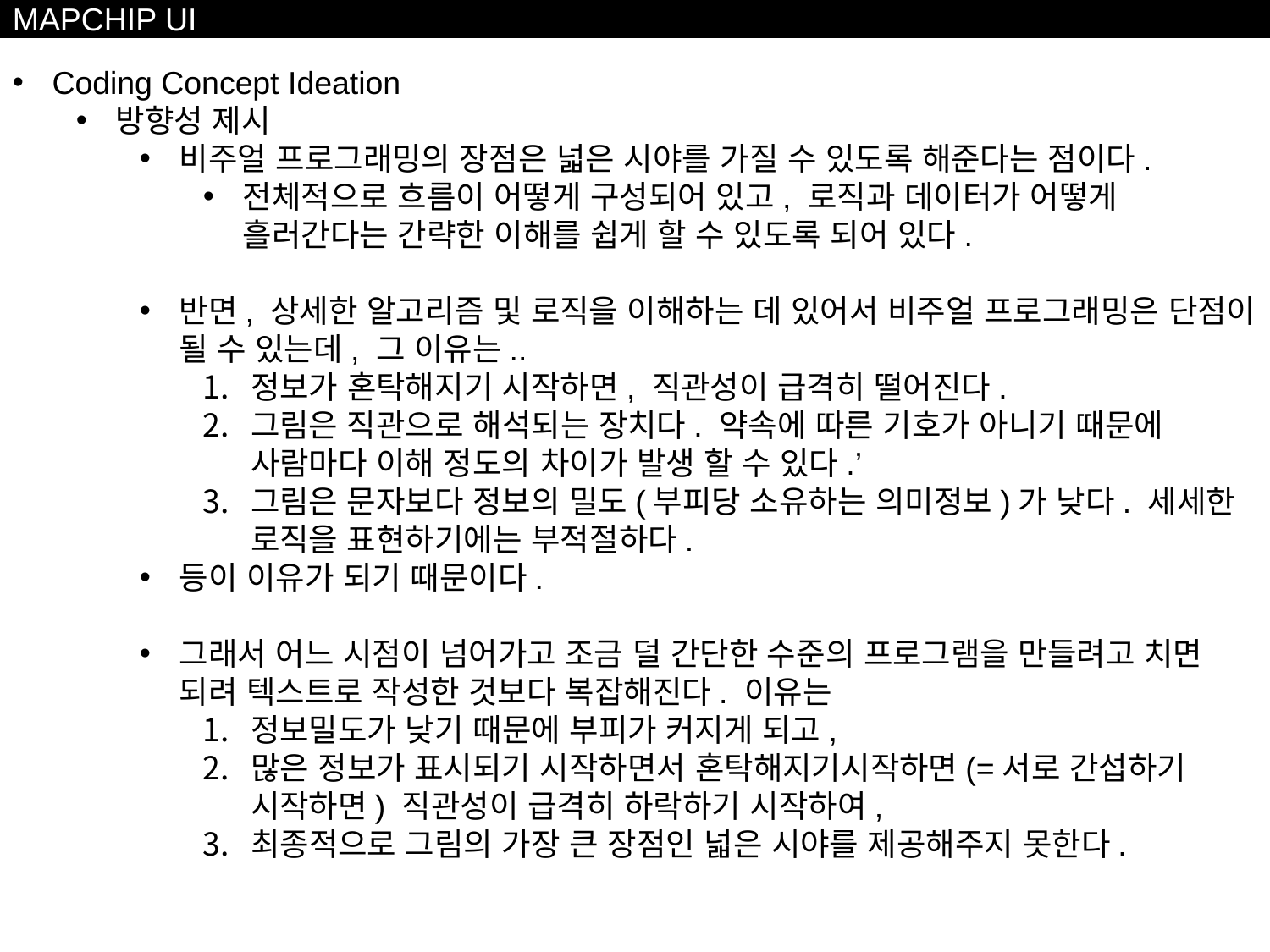

MAPCHIP UI
Coding Concept Ideation
방향성 제시
비주얼 프로그래밍의 장점은 넓은 시야를 가질 수 있도록 해준다는 점이다.
전체적으로 흐름이 어떻게 구성되어 있고, 로직과 데이터가 어떻게 흘러간다는 간략한 이해를 쉽게 할 수 있도록 되어 있다.

반면, 상세한 알고리즘 및 로직을 이해하는 데 있어서 비주얼 프로그래밍은 단점이 될 수 있는데, 그 이유는..
정보가 혼탁해지기 시작하면, 직관성이 급격히 떨어진다.
그림은 직관으로 해석되는 장치다. 약속에 따른 기호가 아니기 때문에 사람마다 이해 정도의 차이가 발생 할 수 있다.’
그림은 문자보다 정보의 밀도(부피당 소유하는 의미정보)가 낮다. 세세한 로직을 표현하기에는 부적절하다.
등이 이유가 되기 때문이다.

그래서 어느 시점이 넘어가고 조금 덜 간단한 수준의 프로그램을 만들려고 치면 되려 텍스트로 작성한 것보다 복잡해진다. 이유는
정보밀도가 낮기 때문에 부피가 커지게 되고,
많은 정보가 표시되기 시작하면서 혼탁해지기시작하면(=서로 간섭하기 시작하면) 직관성이 급격히 하락하기 시작하여,
최종적으로 그림의 가장 큰 장점인 넓은 시야를 제공해주지 못한다.